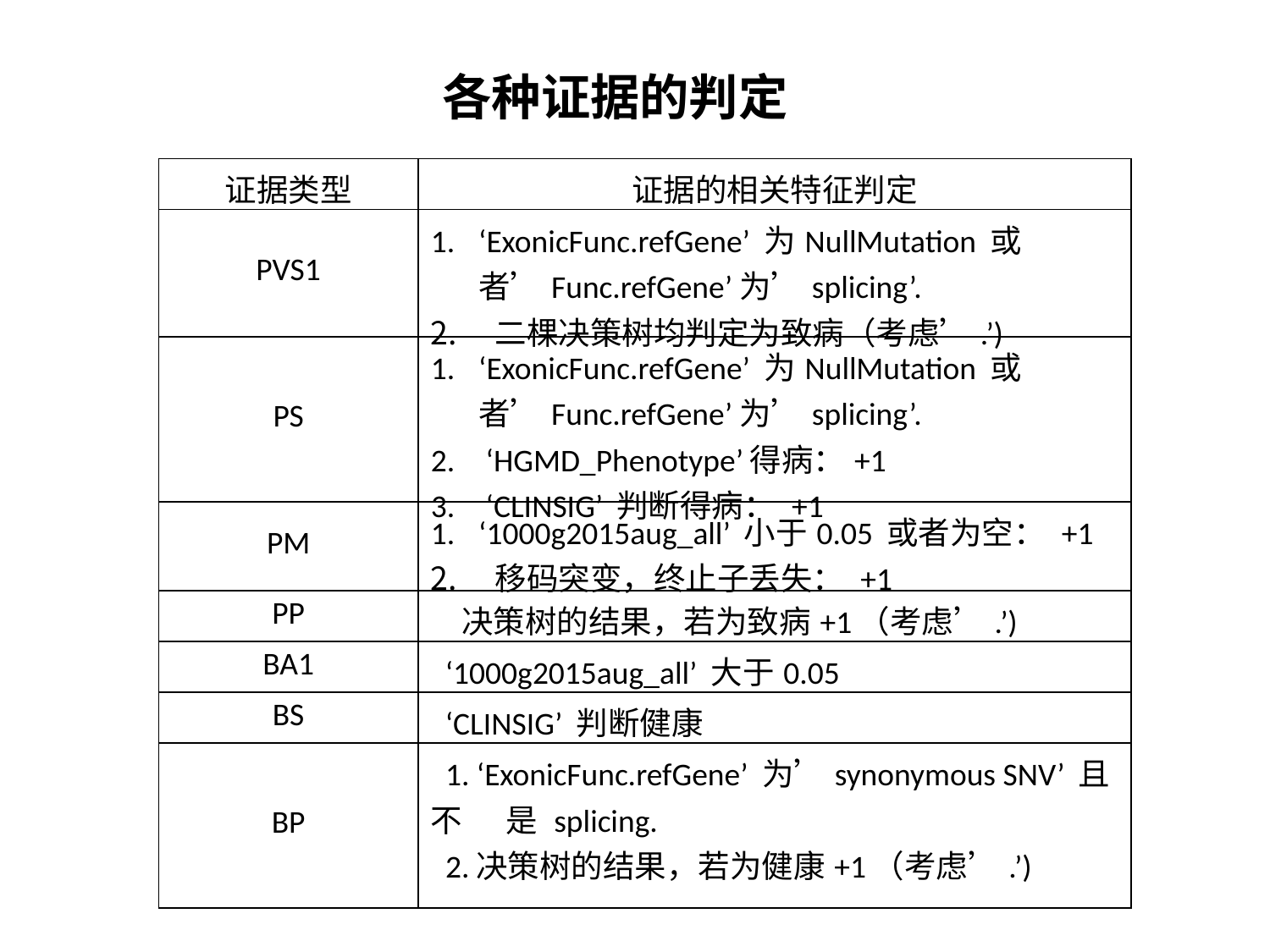

各种证据的判定
| 证据类型 | 证据的相关特征判定 |
| --- | --- |
| PVS1 | ‘ExonicFunc.refGene’ 为NullMutation 或者’Func.refGene’为’splicing’. 二棵决策树均判定为致病（考虑’.’) |
| PS | ‘ExonicFunc.refGene’ 为NullMutation 或者’Func.refGene’为’splicing’. ‘HGMD\_Phenotype’得病：+1 ‘CLINSIG’ 判断得病： +1 |
| PM | ‘1000g2015aug\_all’ 小于0.05 或者为空： +1 移码突变，终止子丢失： +1 |
| PP | 决策树的结果，若为致病+1（考虑’.’) |
| BA1 | ‘1000g2015aug\_all’ 大于0.05 |
| BS | ‘CLINSIG’ 判断健康 |
| BP | 1. ‘ExonicFunc.refGene’ 为’synonymous SNV’ 且不 是 splicing. 2.决策树的结果，若为健康+1（考虑’.’) |